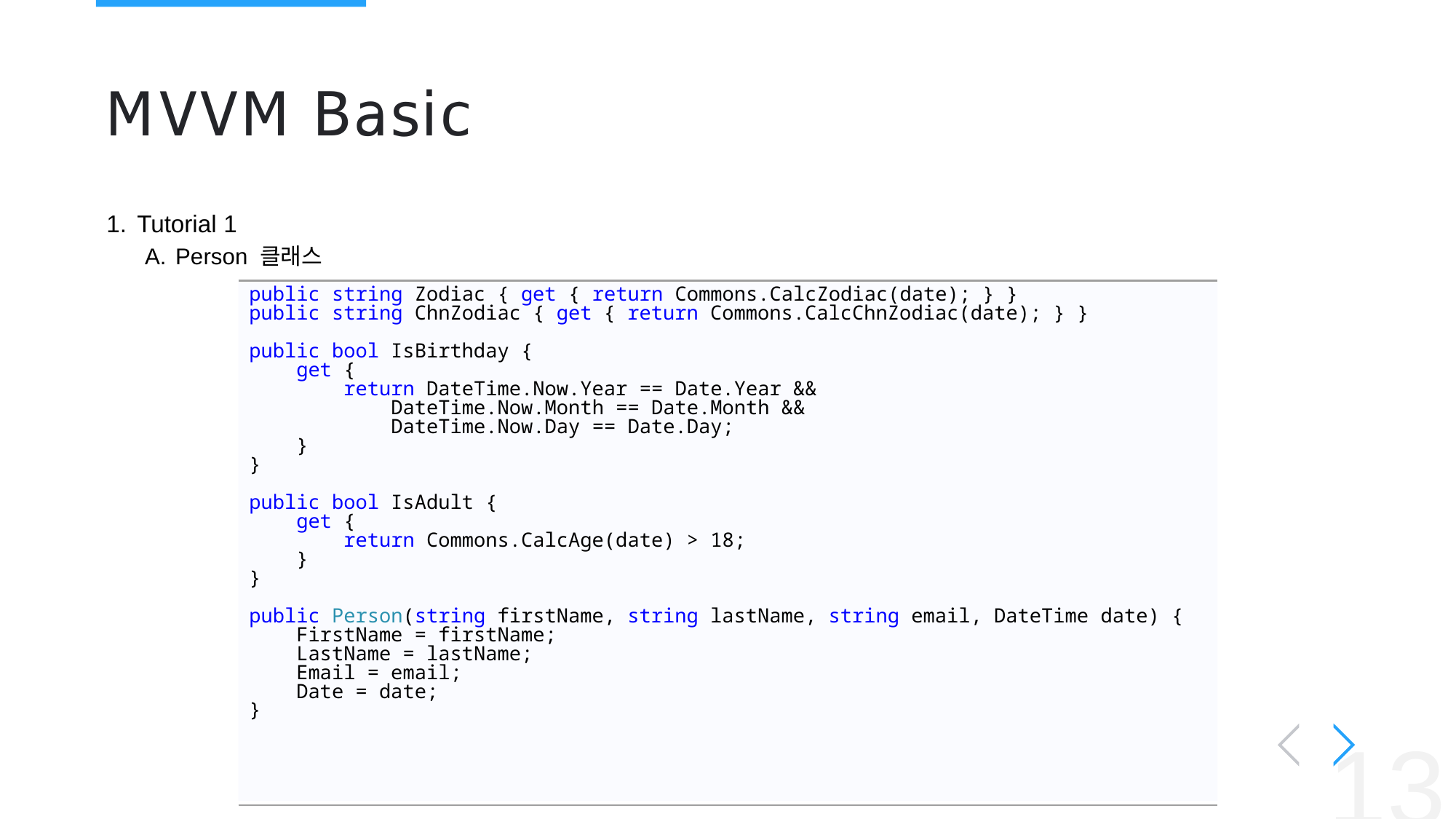

# MVVM Basic
Tutorial 1
Person 클래스
public string Zodiac { get { return Commons.CalcZodiac(date); } }
public string ChnZodiac { get { return Commons.CalcChnZodiac(date); } }

public bool IsBirthday {
    get {
        return DateTime.Now.Year == Date.Year &&
            DateTime.Now.Month == Date.Month &&
            DateTime.Now.Day == Date.Day;
    }
}

public bool IsAdult {
    get {
        return Commons.CalcAge(date) > 18;
    }
}

public Person(string firstName, string lastName, string email, DateTime date) {
    FirstName = firstName;
    LastName = lastName;
    Email = email;
    Date = date;
}
13